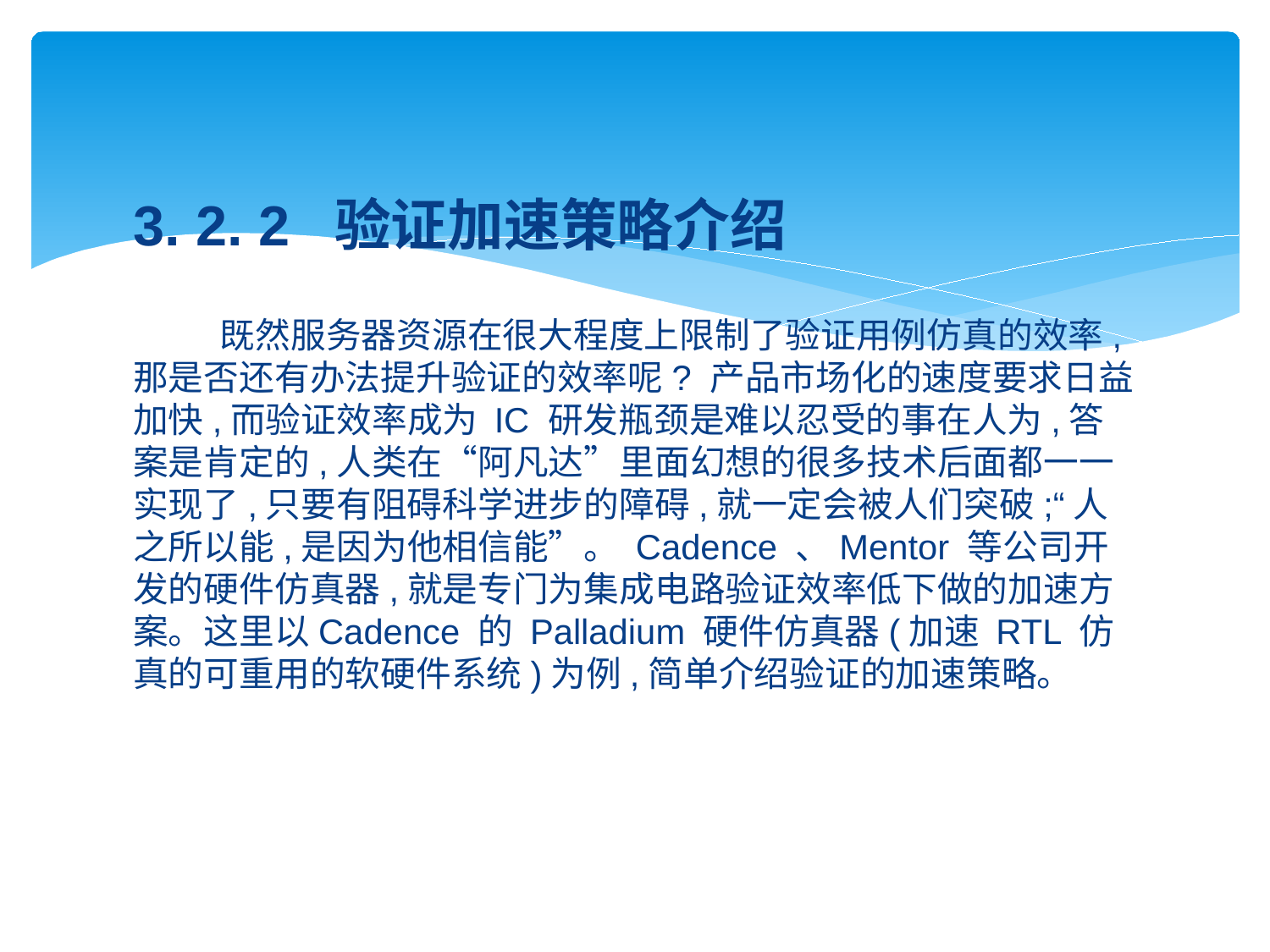

#
3. 2. 2  验证加速策略介绍

          既然服务器资源在很大程度上限制了验证用例仿真的效率,那是否还有办法提升验证的效率呢? 产品市场化的速度要求日益加快,而验证效率成为 IC 研发瓶颈是难以忍受的事在人为,答案是肯定的,人类在“阿凡达”里面幻想的很多技术后面都一一实现了,只要有阻碍科学进步的障碍,就一定会被人们突破;“人之所以能,是因为他相信能”。 Cadence 、Mentor 等公司开发的硬件仿真器,就是专门为集成电路验证效率低下做的加速方案。这里以Cadence 的 Palladium 硬件仿真器(加速 RTL 仿真的可重用的软硬件系统)为例,简单介绍验证的加速策略。